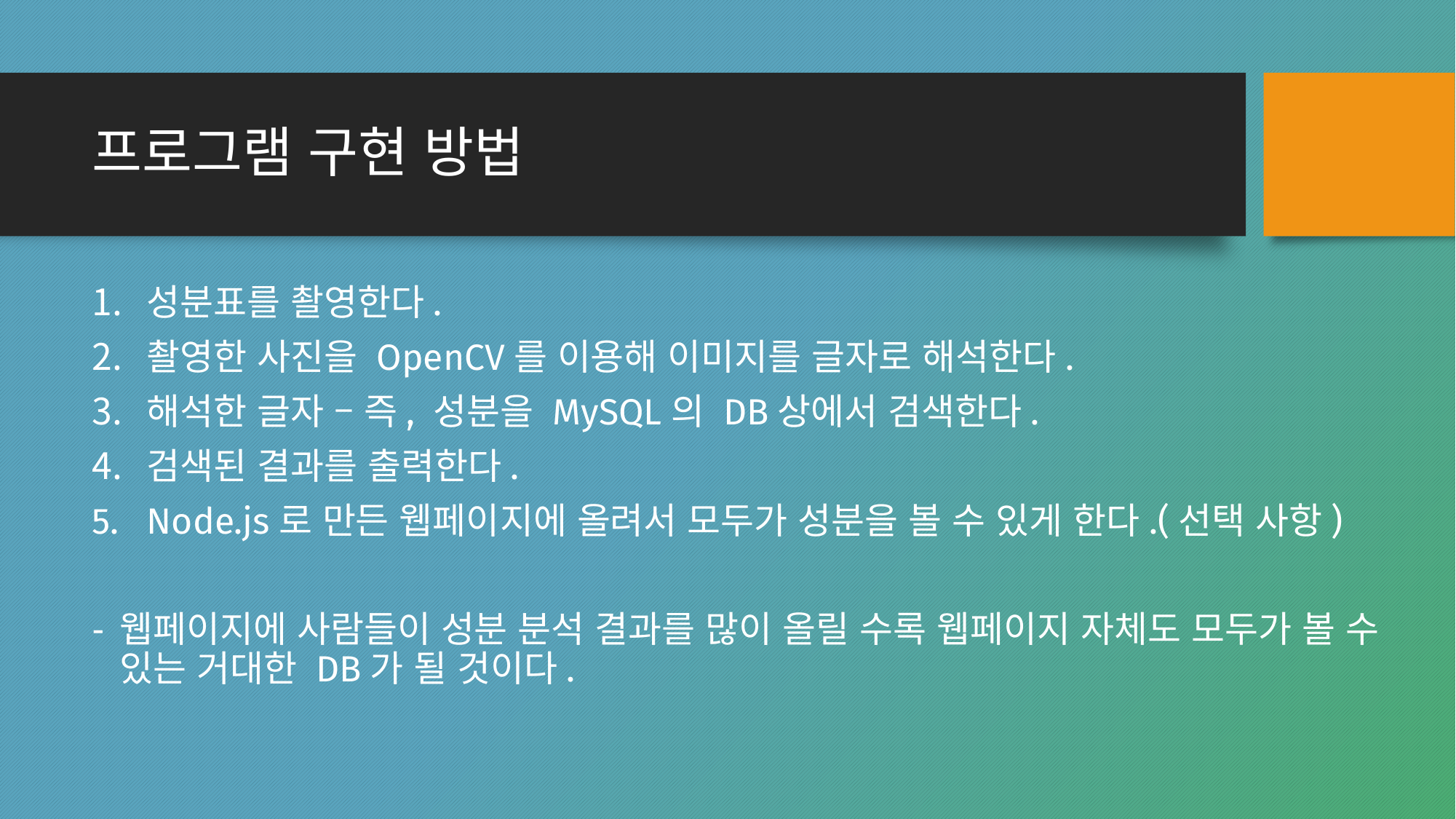

# 프로그램 구현 방법
성분표를 촬영한다.
촬영한 사진을 OpenCV를 이용해 이미지를 글자로 해석한다.
해석한 글자 – 즉, 성분을 MySQL의 DB상에서 검색한다.
검색된 결과를 출력한다.
Node.js로 만든 웹페이지에 올려서 모두가 성분을 볼 수 있게 한다.(선택 사항)

웹페이지에 사람들이 성분 분석 결과를 많이 올릴 수록 웹페이지 자체도 모두가 볼 수 있는 거대한 DB가 될 것이다.